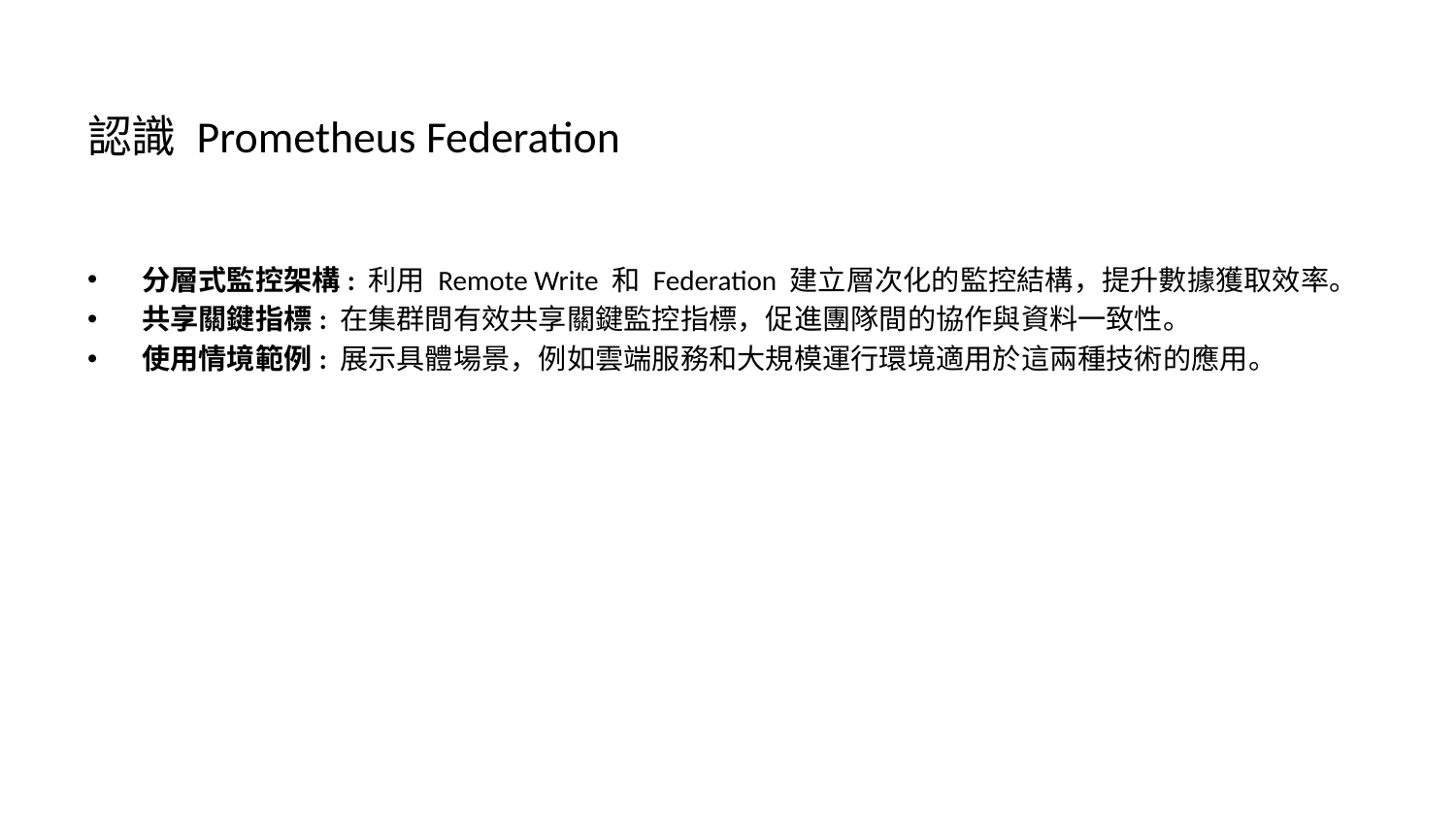

# 認識 Prometheus Federation
分層式監控架構: 利用 Remote Write 和 Federation 建立層次化的監控結構，提升數據獲取效率。
共享關鍵指標: 在集群間有效共享關鍵監控指標，促進團隊間的協作與資料一致性。
使用情境範例: 展示具體場景，例如雲端服務和大規模運行環境適用於這兩種技術的應用。